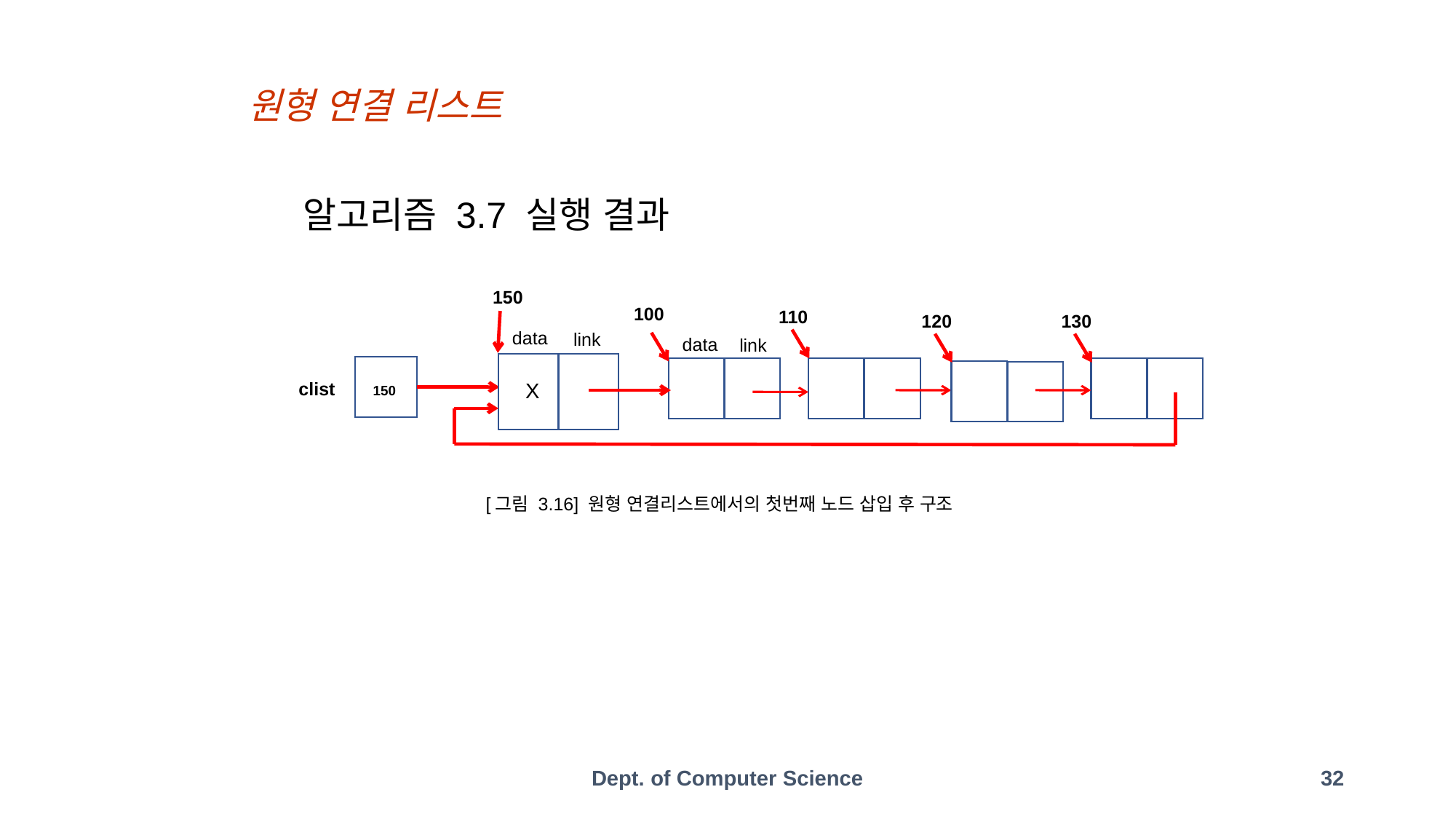

원형 연결 리스트
알고리즘 3.7 실행 결과
150
100
110
120
130
data
link
data
link

X
clist
150
[그림 3.16] 원형 연결리스트에서의 첫번째 노드 삽입 후 구조
Dept. of Computer Science
32